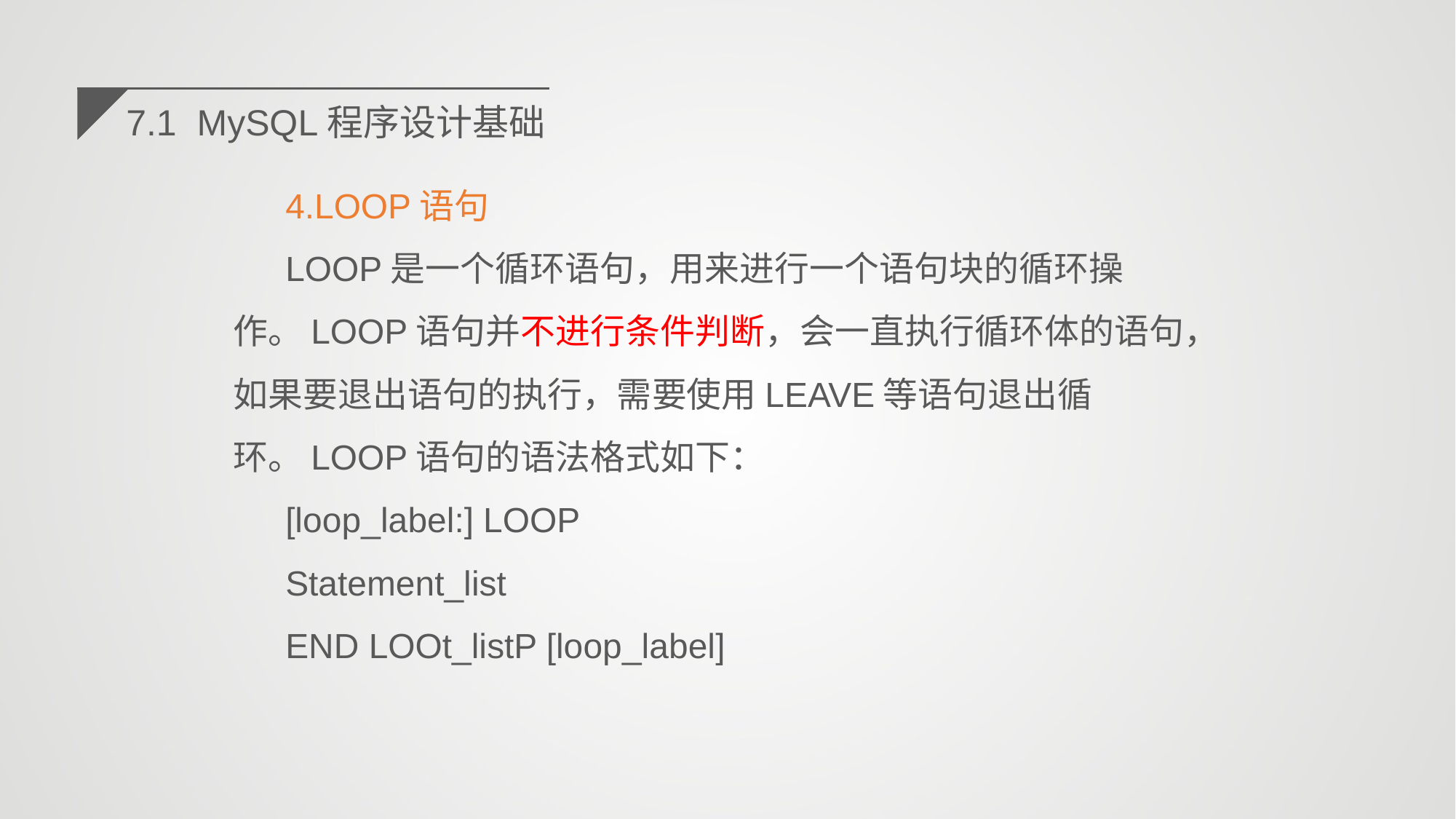

7.1  MySQL程序设计基础

4.LOOP语句
LOOP是一个循环语句，用来进行一个语句块的循环操作。LOOP语句并不进行条件判断，会一直执行循环体的语句，如果要退出语句的执行，需要使用LEAVE等语句退出循环。LOOP语句的语法格式如下：
[loop_label:] LOOP
Statement_list
END LOOt_listP [loop_label]